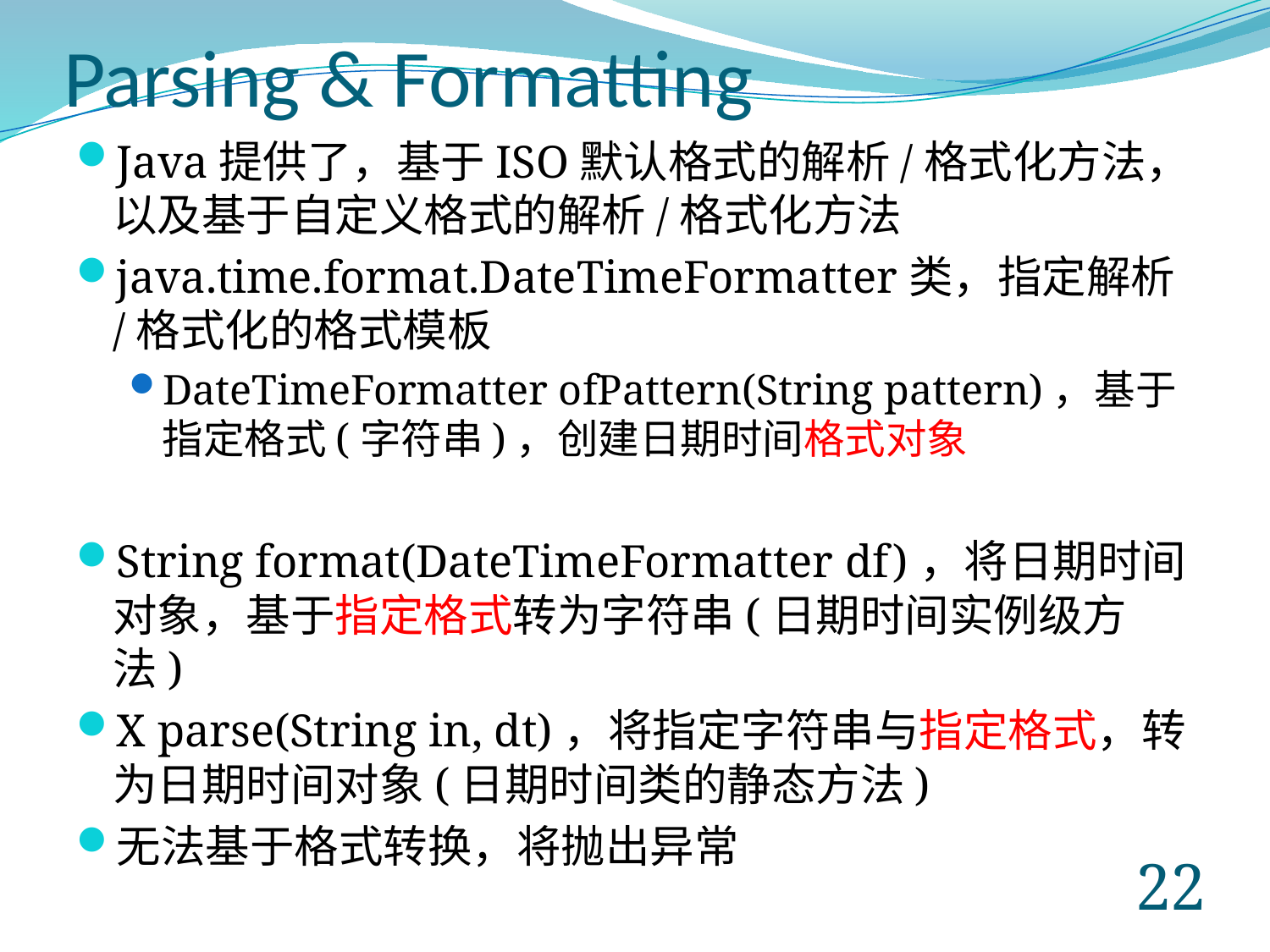

# Parsing & Formatting
Java提供了，基于ISO默认格式的解析/格式化方法，以及基于自定义格式的解析/格式化方法
java.time.format.DateTimeFormatter类，指定解析/格式化的格式模板
DateTimeFormatter ofPattern(String pattern)，基于指定格式(字符串)，创建日期时间格式对象

String format(DateTimeFormatter df)，将日期时间对象，基于指定格式转为字符串(日期时间实例级方法)
X parse(String in, dt)，将指定字符串与指定格式，转为日期时间对象(日期时间类的静态方法)
无法基于格式转换，将抛出异常
22